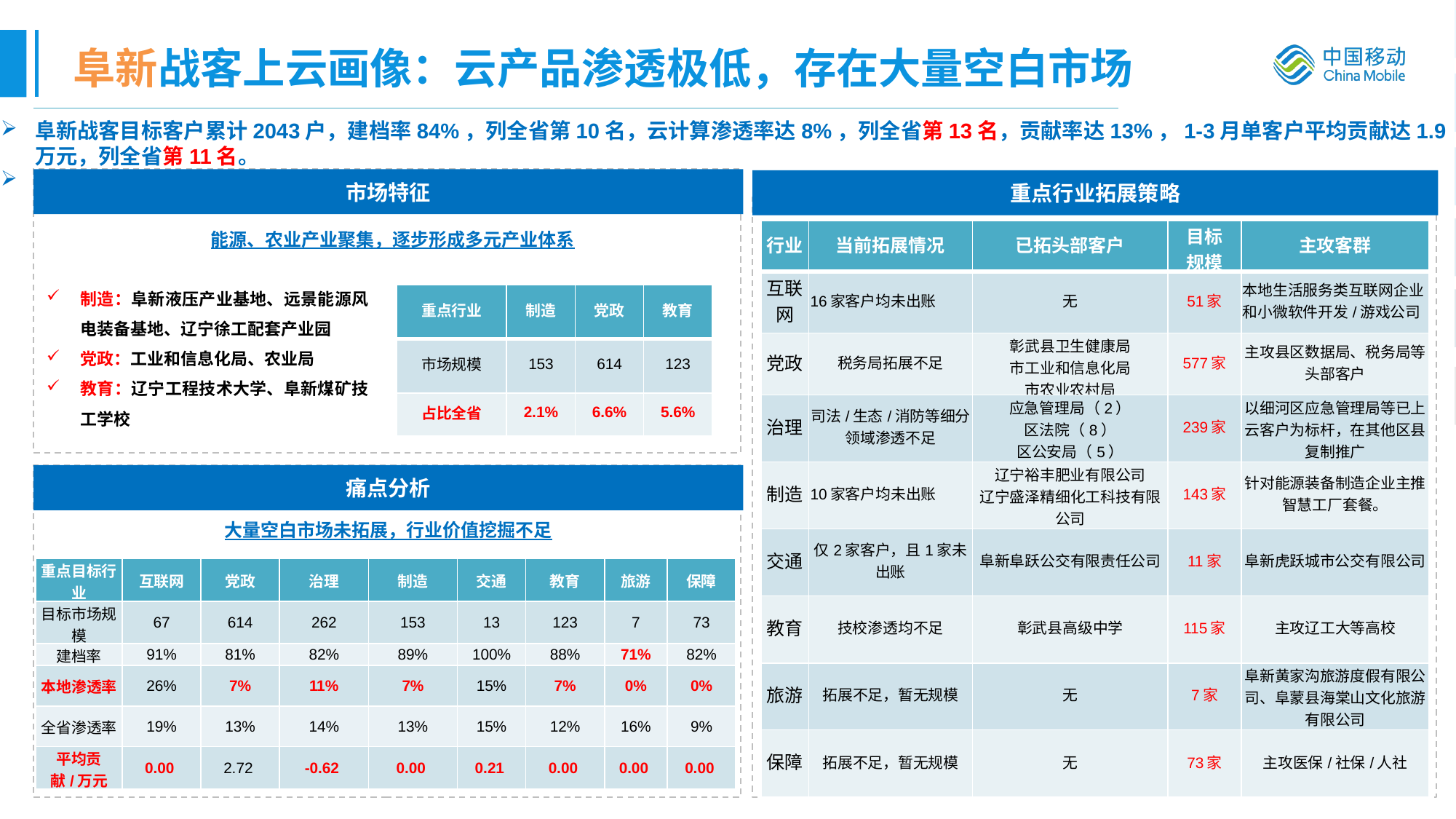

# 阜新战客上云画像：云产品渗透极低，存在大量空白市场

阜新战客目标客户累计2043户，建档率84%，列全省第10名，云计算渗透率达8%，列全省第13名，贡献率达13%，1-3月单客户平均贡献达1.9万元，列全省第11名。
。
市场特征

重点行业拓展策略

| 行业 | 当前拓展情况 | 已拓头部客户 | 目标 规模 | 主攻客群 |
| --- | --- | --- | --- | --- |
| 互联网 | 16家客户均未出账 | 无 | 51家 | 本地生活服务类互联网企业和小微软件开发/游戏公司 |
| 党政 | 税务局拓展不足 | 彰武县卫生健康局 市工业和信息化局 市农业农村局 | 577家 | 主攻县区数据局、税务局等头部客户 |
| 治理 | 司法/生态/消防等细分领域渗透不足 | 应急管理局（2） 区法院（8） 区公安局（5） | 239家 | 以细河区应急管理局等已上云客户为标杆，在其他区县复制推广 |
| 制造 | 10家客户均未出账 | 辽宁裕丰肥业有限公司 辽宁盛泽精细化工科技有限公司 | 143家 | 针对能源装备制造企业主推智慧工厂套餐。 |
| 交通 | 仅2家客户，且1家未出账 | 阜新阜跃公交有限责任公司 | 11家 | 阜新虎跃城市公交有限公司 |
| 教育 | 技校渗透均不足 | 彰武县高级中学 | 115家 | 主攻辽工大等高校 |
| 旅游 | 拓展不足，暂无规模 | 无 | 7家 | 阜新黄家沟旅游度假有限公司、阜蒙县海棠山文化旅游有限公司 |
| 保障 | 拓展不足，暂无规模 | 无 | 73家 | 主攻医保/社保/人社 |
能源、农业产业聚集，逐步形成多元产业体系
制造：阜新液压产业基地、远景能源风电装备基地、辽宁徐工配套产业园
党政：工业和信息化局、农业局
教育：辽宁工程技术大学、阜新煤矿技工学校
| 重点行业 | 制造 | 党政 | 教育 |
| --- | --- | --- | --- |
| 市场规模 | 153 | 614 | 123 |
| 占比全省 | 2.1% | 6.6% | 5.6% |
痛点分析

大量空白市场未拓展，行业价值挖掘不足
| 重点目标行业 | 互联网 | 党政 | 治理 | 制造 | 交通 | 教育 | 旅游 | 保障 |
| --- | --- | --- | --- | --- | --- | --- | --- | --- |
| 目标市场规模 | 67 | 614 | 262 | 153 | 13 | 123 | 7 | 73 |
| 建档率 | 91% | 81% | 82% | 89% | 100% | 88% | 71% | 82% |
| 本地渗透率 | 26% | 7% | 11% | 7% | 15% | 7% | 0% | 0% |
| 全省渗透率 | 19% | 13% | 14% | 13% | 15% | 12% | 16% | 9% |
| 平均贡献/万元 | 0.00 | 2.72 | -0.62 | 0.00 | 0.21 | 0.00 | 0.00 | 0.00 |